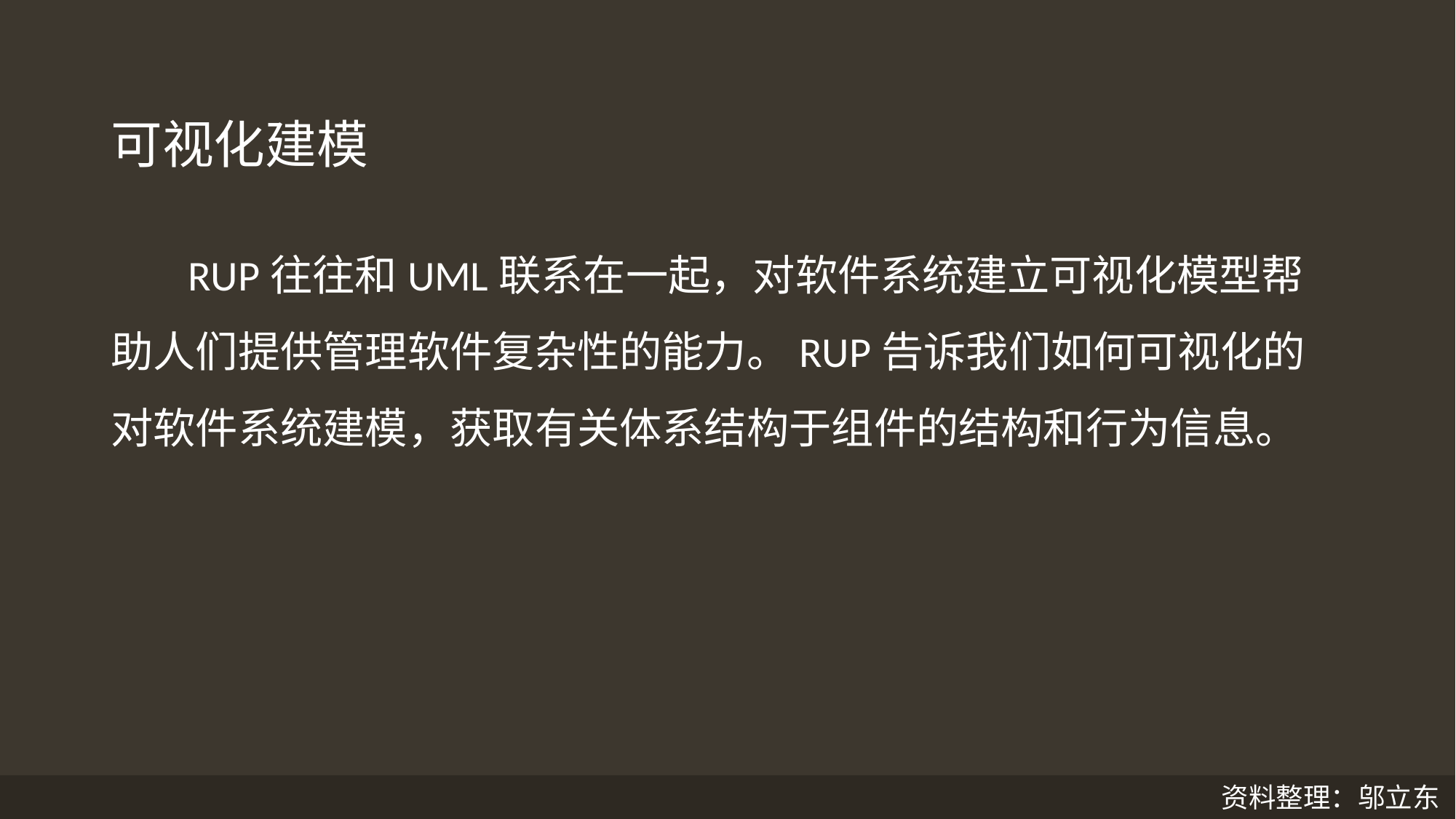

# 可视化建模
        RUP往往和UML联系在一起，对软件系统建立可视化模型帮助人们提供管理软件复杂性的能力。RUP告诉我们如何可视化的对软件系统建模，获取有关体系结构于组件的结构和行为信息。
资料整理：邬立东